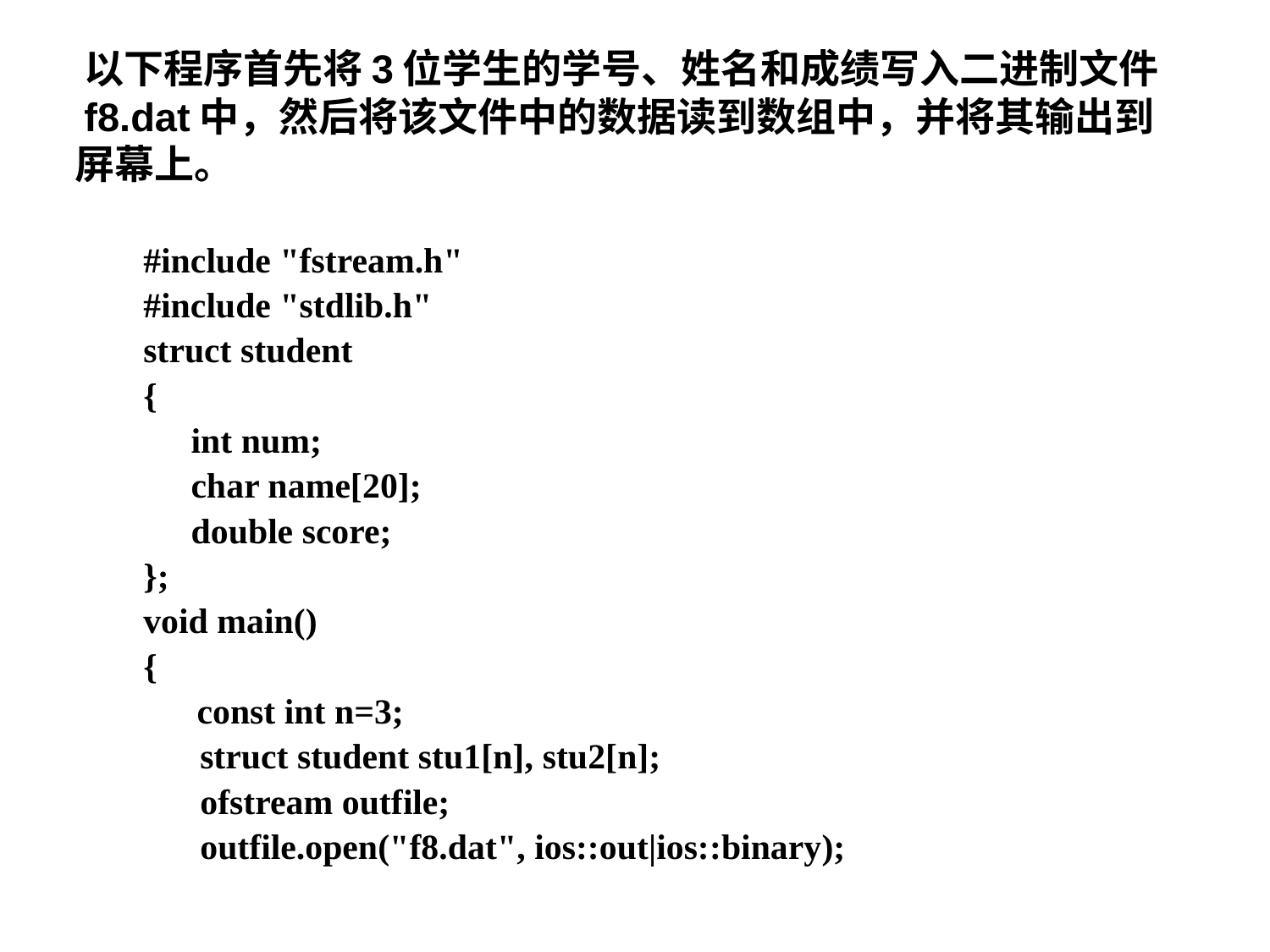

# 以下程序首先将3位学生的学号、姓名和成绩写入二进制文件 f8.dat中，然后将该文件中的数据读到数组中，并将其输出到 屏幕上。
#include "fstream.h"
#include "stdlib.h"
struct student
{
	int num;
	char name[20];
	double score;
};
void main()
{
      const int n=3;
	 struct student stu1[n], stu2[n];
	 ofstream outfile;
	 outfile.open("f8.dat", ios::out|ios::binary);